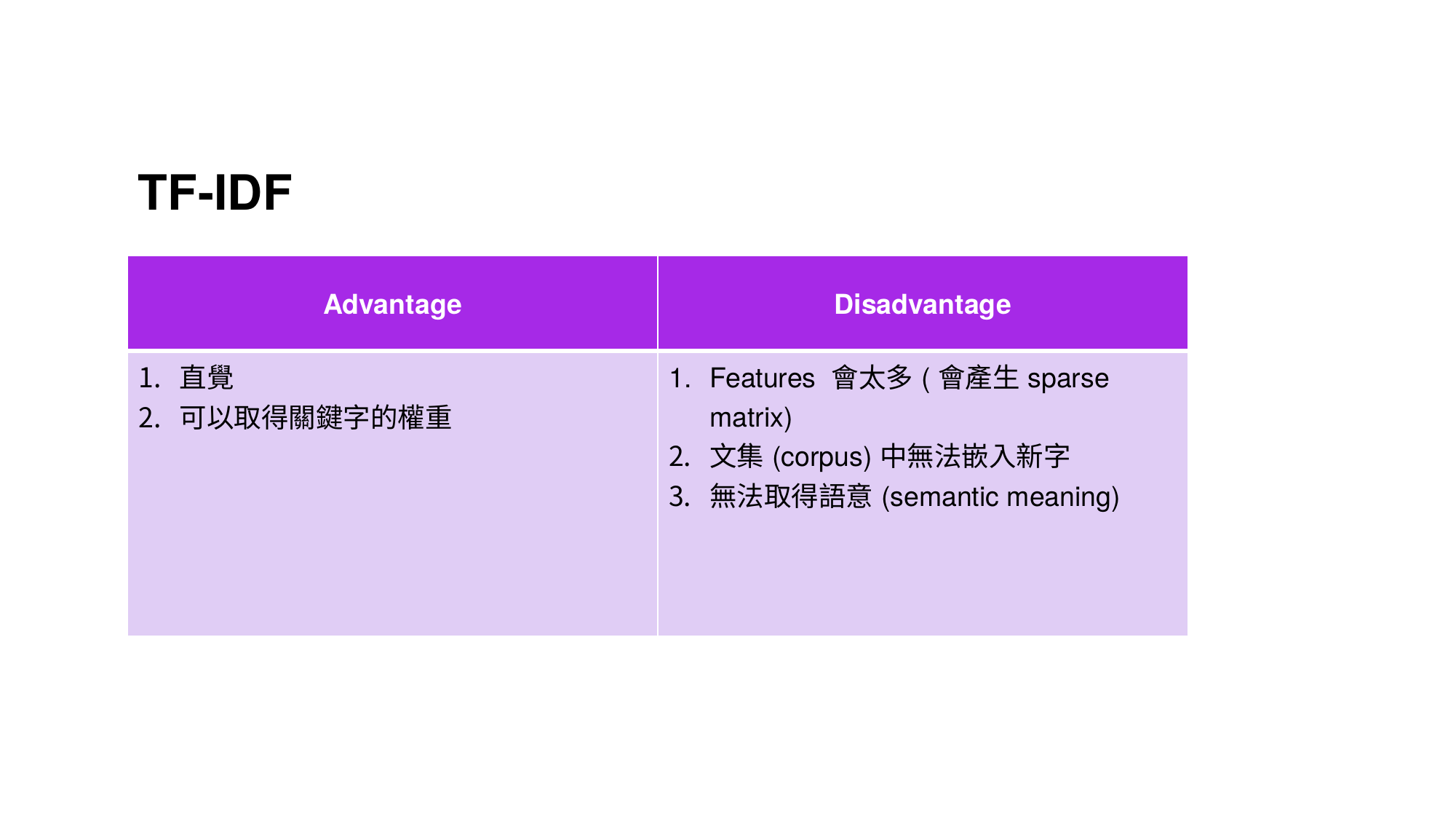

# TF-IDF
| Advantage | Disadvantage |
| --- | --- |
| 直覺 可以取得關鍵字的權重 | Features 會太多(會產生sparse matrix) 文集(corpus)中無法嵌入新字 無法取得語意(semantic meaning) |